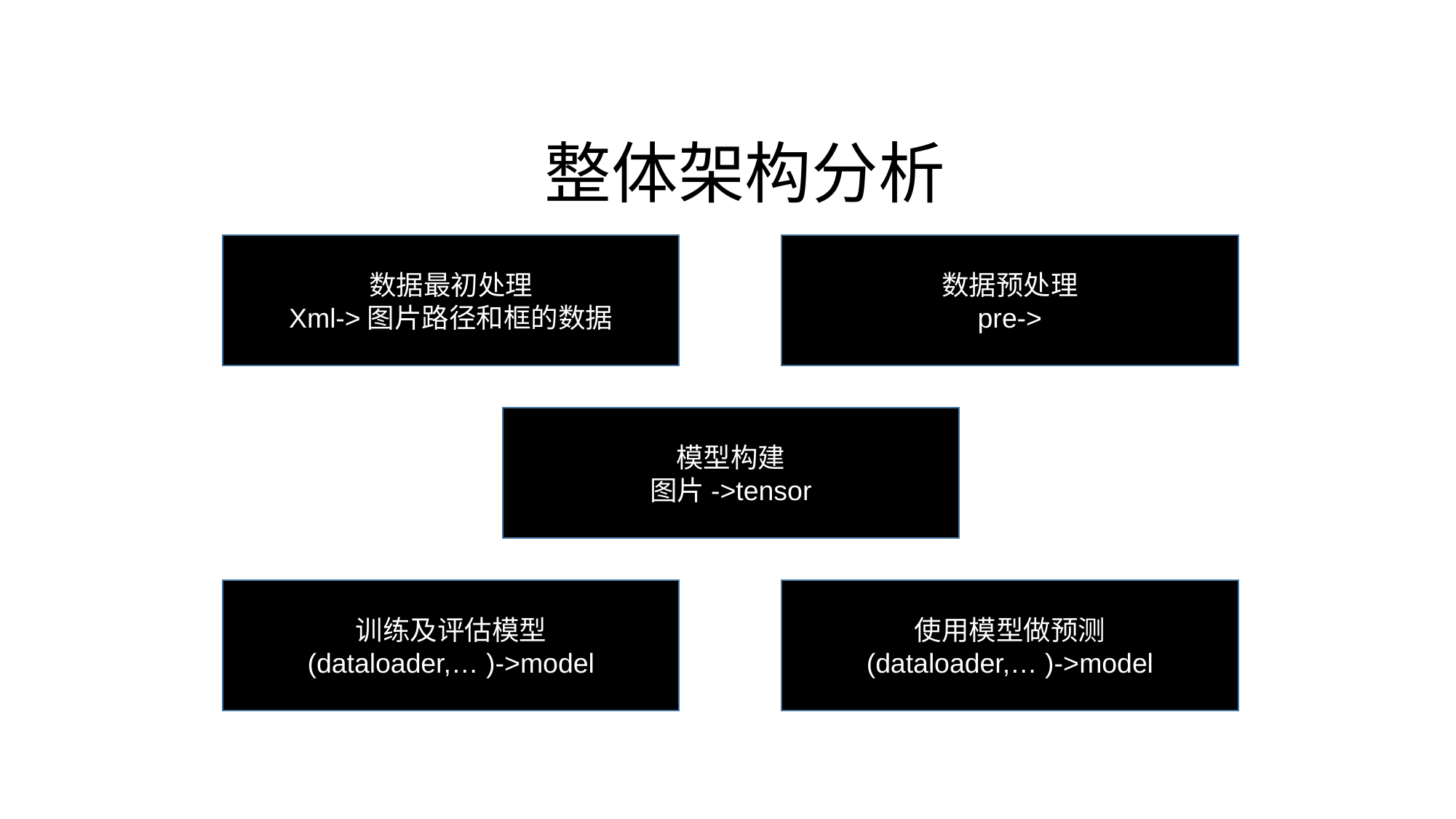

整体架构分析
数据最初处理
Xml->图片路径和框的数据
数据预处理
pre->
模型构建
图片->tensor
训练及评估模型
(dataloader,… )->model
使用模型做预测
(dataloader,… )->model